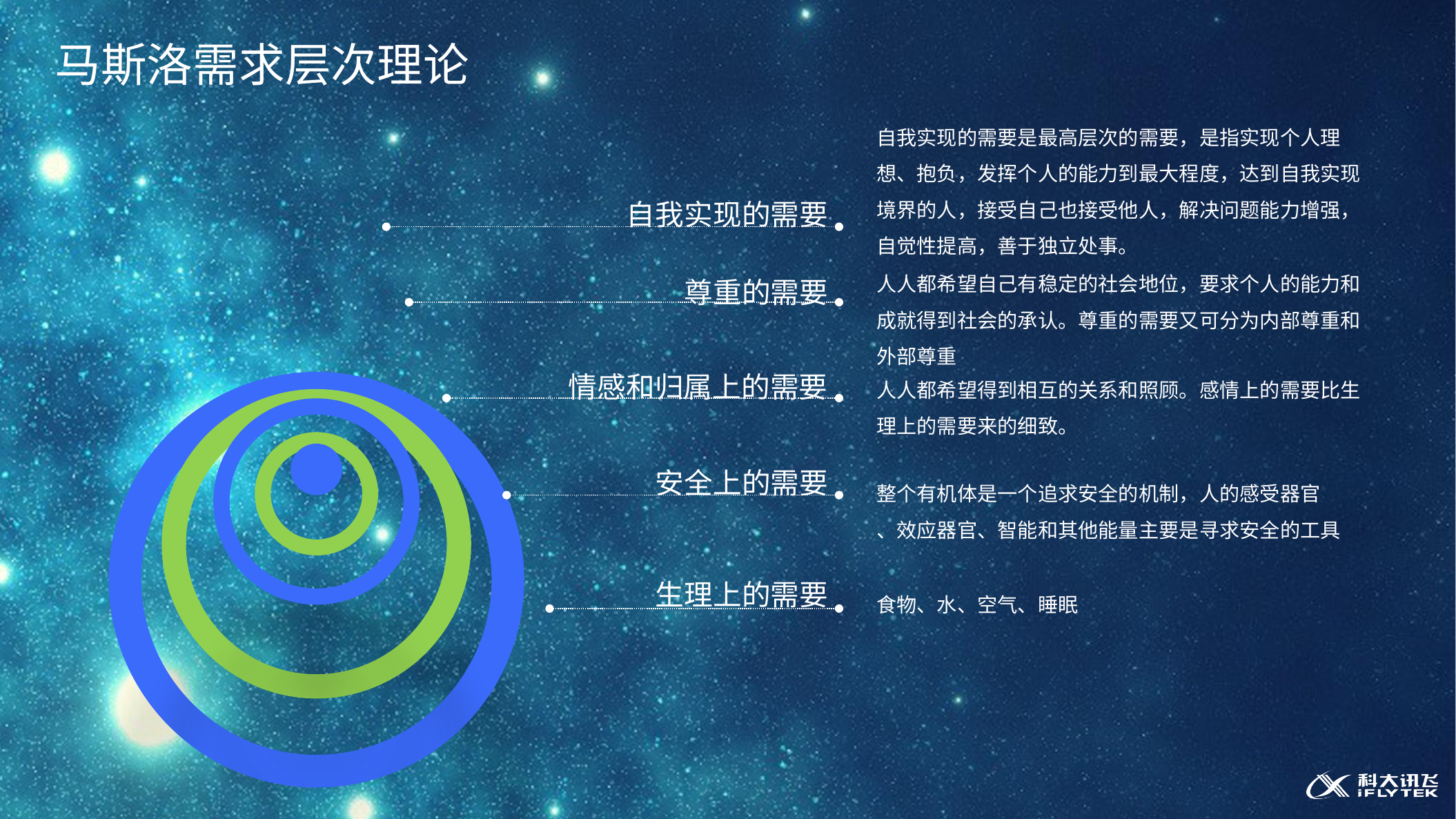

马斯洛需求层次理论
自我实现的需要是最高层次的需要，是指实现个人理想、抱负，发挥个人的能力到最大程度，达到自我实现境界的人，接受自己也接受他人，解决问题能力增强，自觉性提高，善于独立处事。
自我实现的需要
人人都希望自己有稳定的社会地位，要求个人的能力和成就得到社会的承认。尊重的需要又可分为内部尊重和外部尊重
尊重的需要
情感和归属上的需要
人人都希望得到相互的关系和照顾。感情上的需要比生理上的需要来的细致。

安全上的需要
整个有机体是一个追求安全的机制，人的感受器官
、效应器官、智能和其他能量主要是寻求安全的工具
生理上的需要
食物、水、空气、睡眠